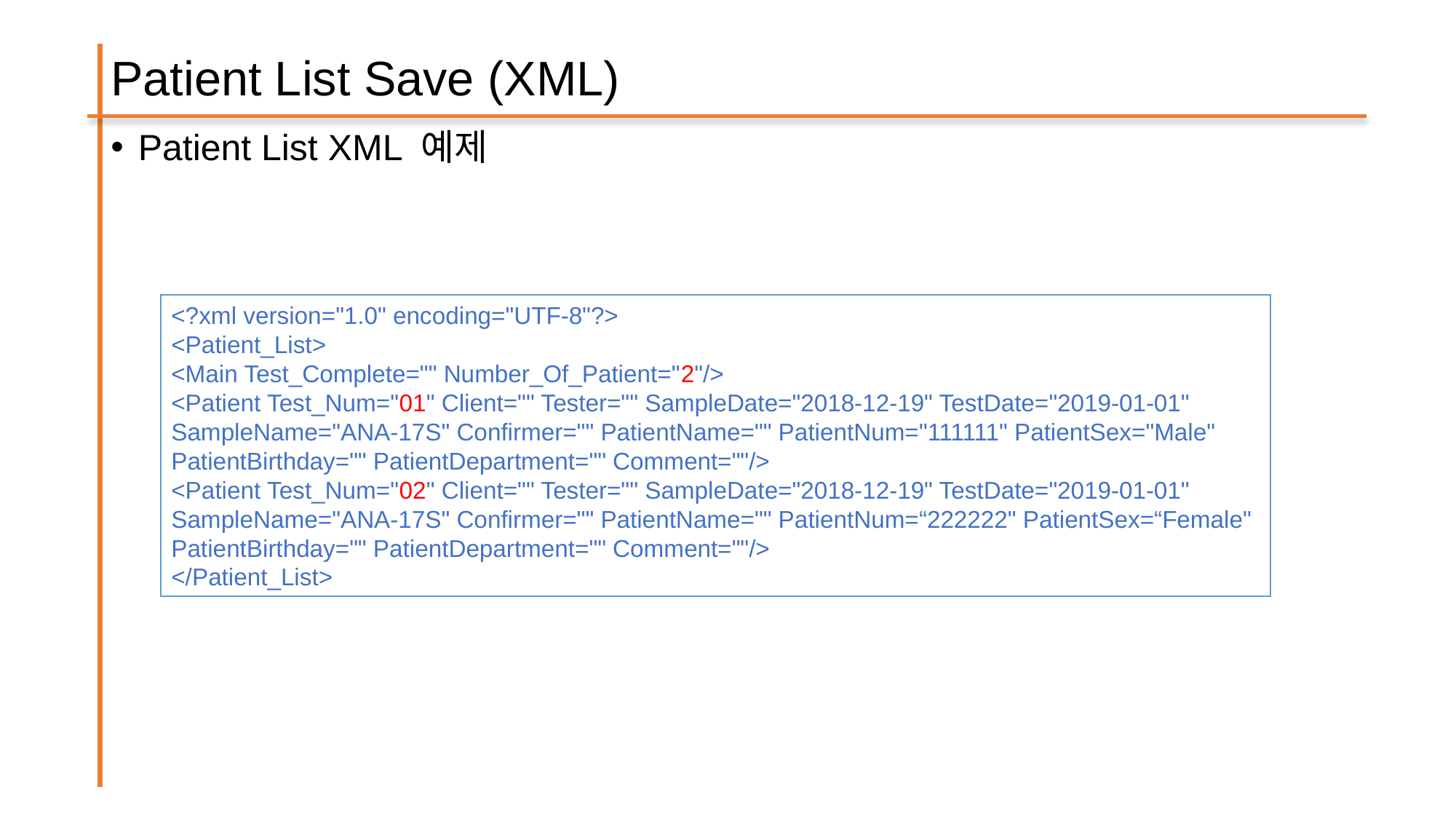

# Patient List Save (XML)
Patient List XML 예제
<?xml version="1.0" encoding="UTF-8"?>
<Patient_List>
<Main Test_Complete="" Number_Of_Patient="2"/>
<Patient Test_Num="01" Client="" Tester="" SampleDate="2018-12-19" TestDate="2019-01-01"
SampleName="ANA-17S" Confirmer="" PatientName="" PatientNum="111111" PatientSex="Male"
PatientBirthday="" PatientDepartment="" Comment=""/>
<Patient Test_Num="02" Client="" Tester="" SampleDate="2018-12-19" TestDate="2019-01-01"
SampleName="ANA-17S" Confirmer="" PatientName="" PatientNum=“222222" PatientSex=“Female"
PatientBirthday="" PatientDepartment="" Comment=""/>
</Patient_List>